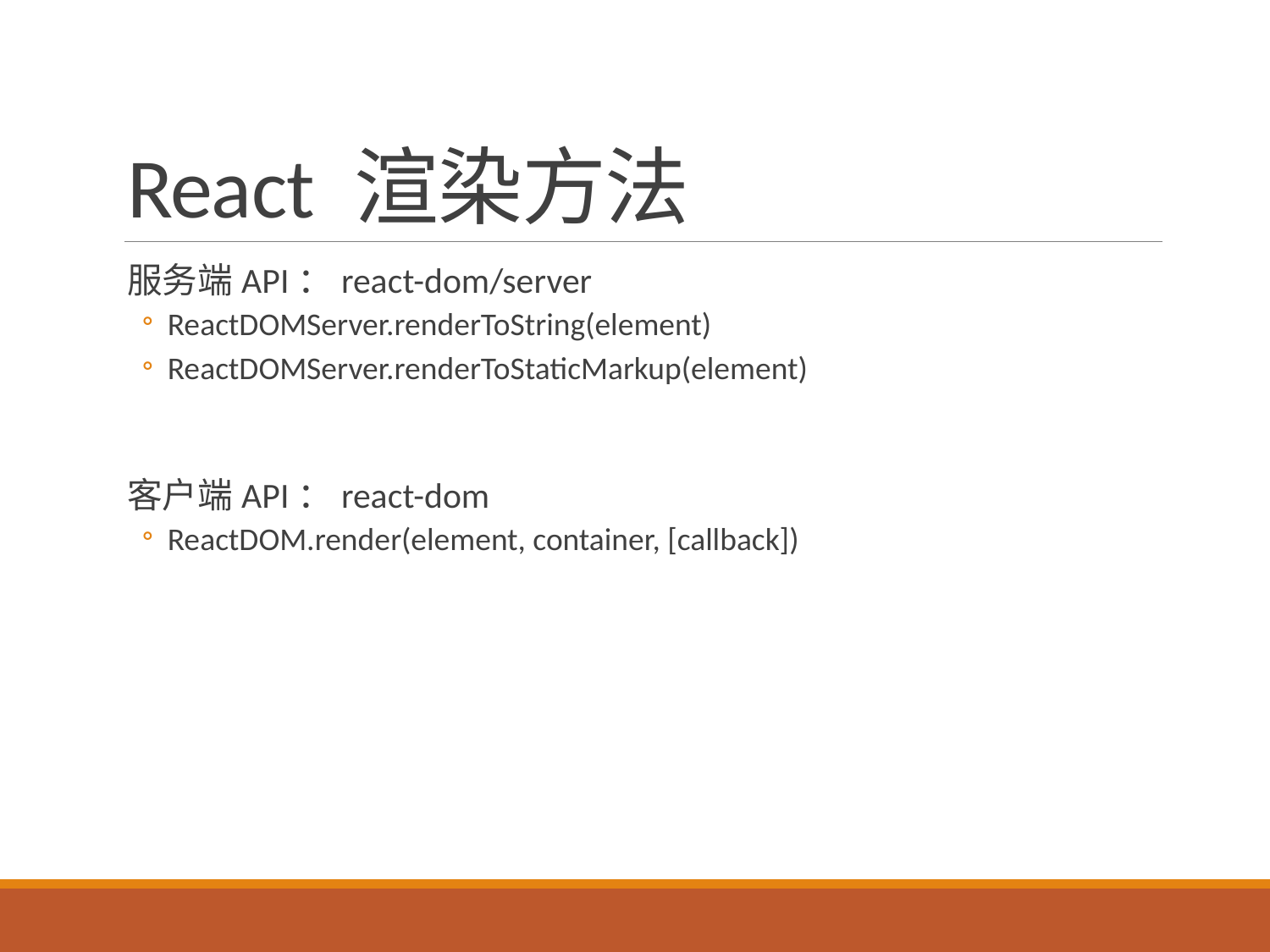

# React 渲染方法
服务端API：react-dom/server
ReactDOMServer.renderToString(element)
ReactDOMServer.renderToStaticMarkup(element)

客户端API：react-dom
ReactDOM.render(element, container, [callback])